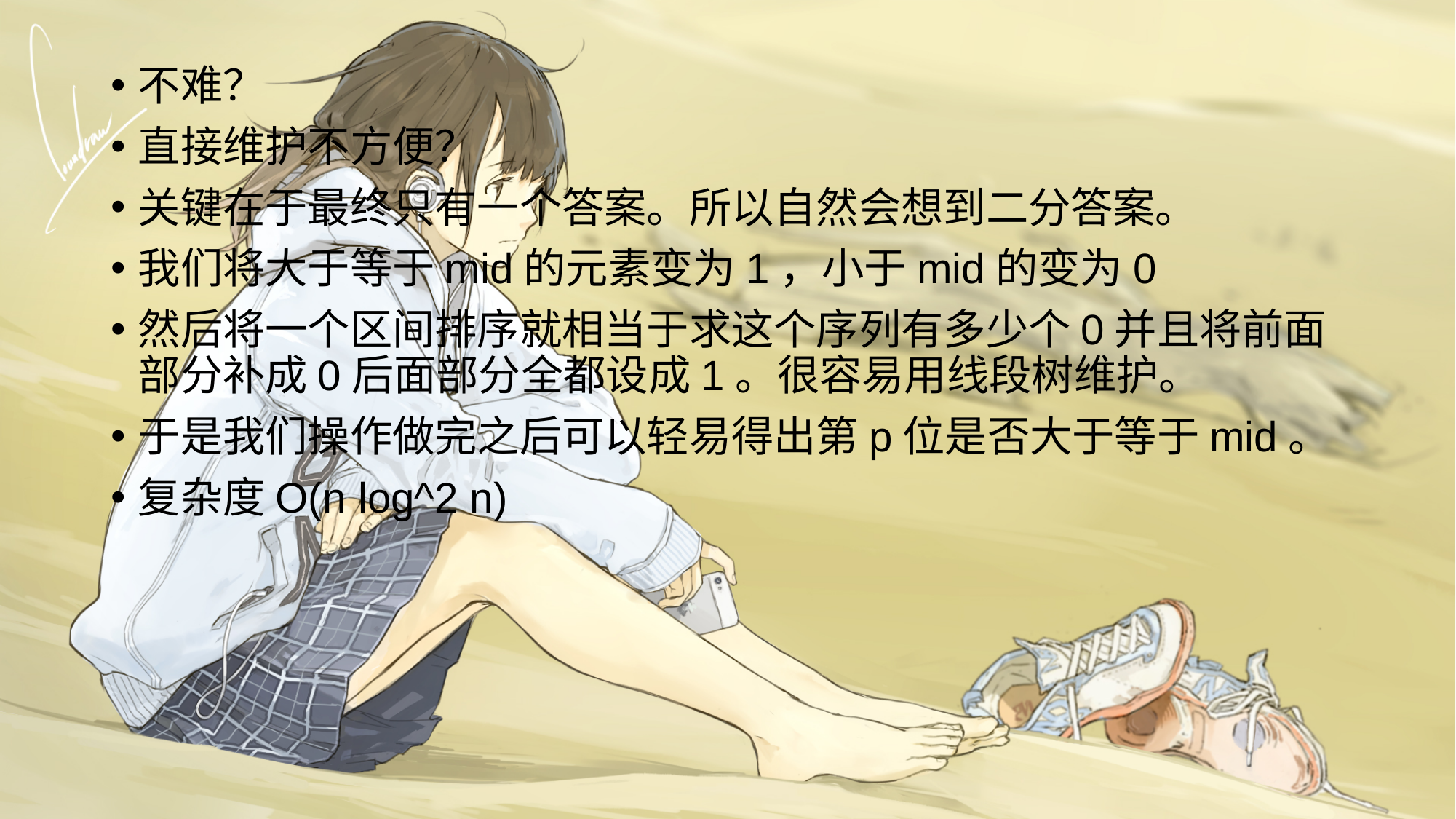

不难？
直接维护不方便？
关键在于最终只有一个答案。所以自然会想到二分答案。
我们将大于等于mid的元素变为1，小于mid的变为0
然后将一个区间排序就相当于求这个序列有多少个0并且将前面部分补成0后面部分全都设成1。很容易用线段树维护。
于是我们操作做完之后可以轻易得出第p位是否大于等于mid。
复杂度O(n log^2 n)